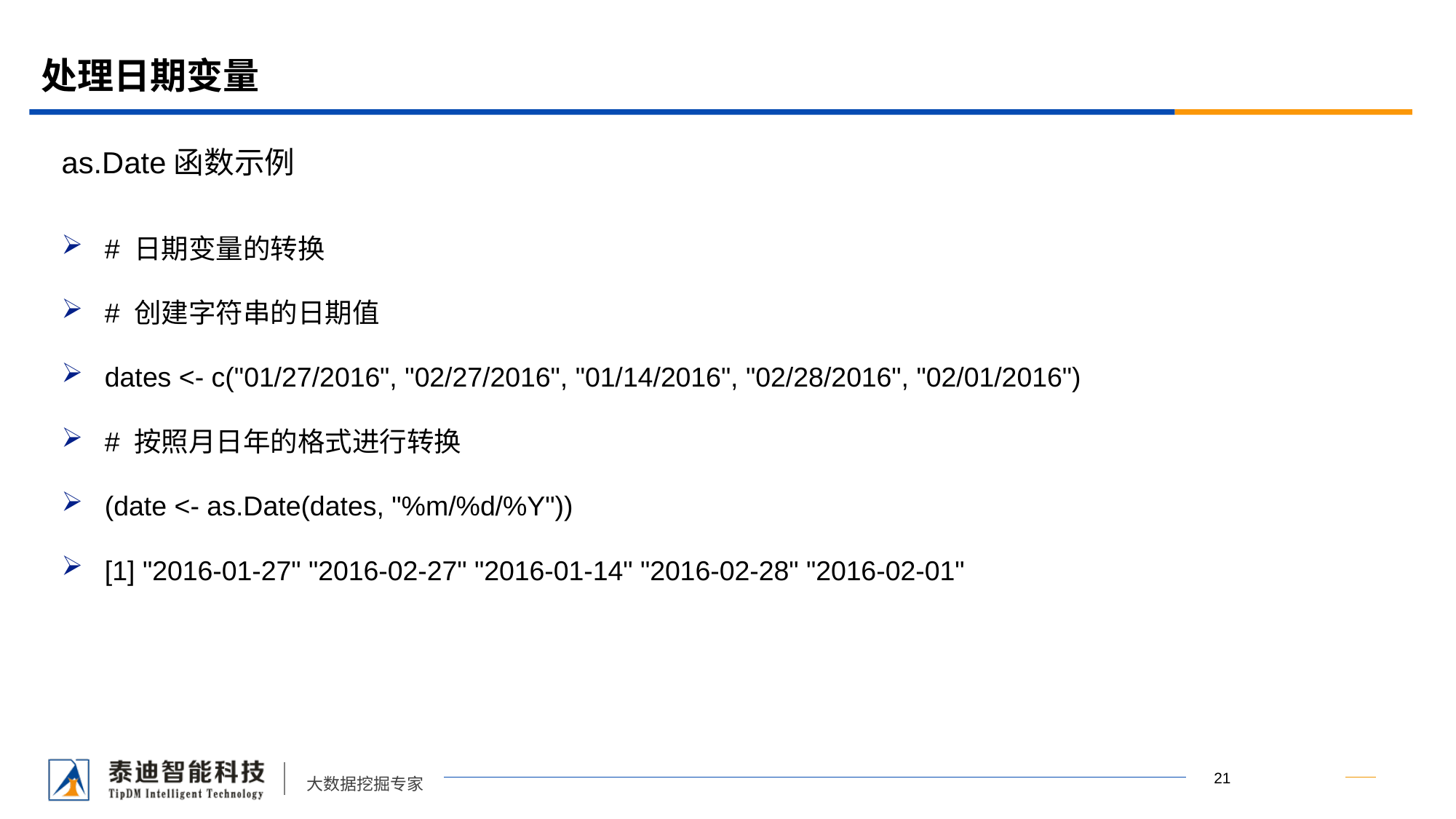

# 处理日期变量
as.Date函数示例
# 日期变量的转换
# 创建字符串的日期值
dates <- c("01/27/2016", "02/27/2016", "01/14/2016", "02/28/2016", "02/01/2016")
# 按照月日年的格式进行转换
(date <- as.Date(dates, "%m/%d/%Y"))
[1] "2016-01-27" "2016-02-27" "2016-01-14" "2016-02-28" "2016-02-01"